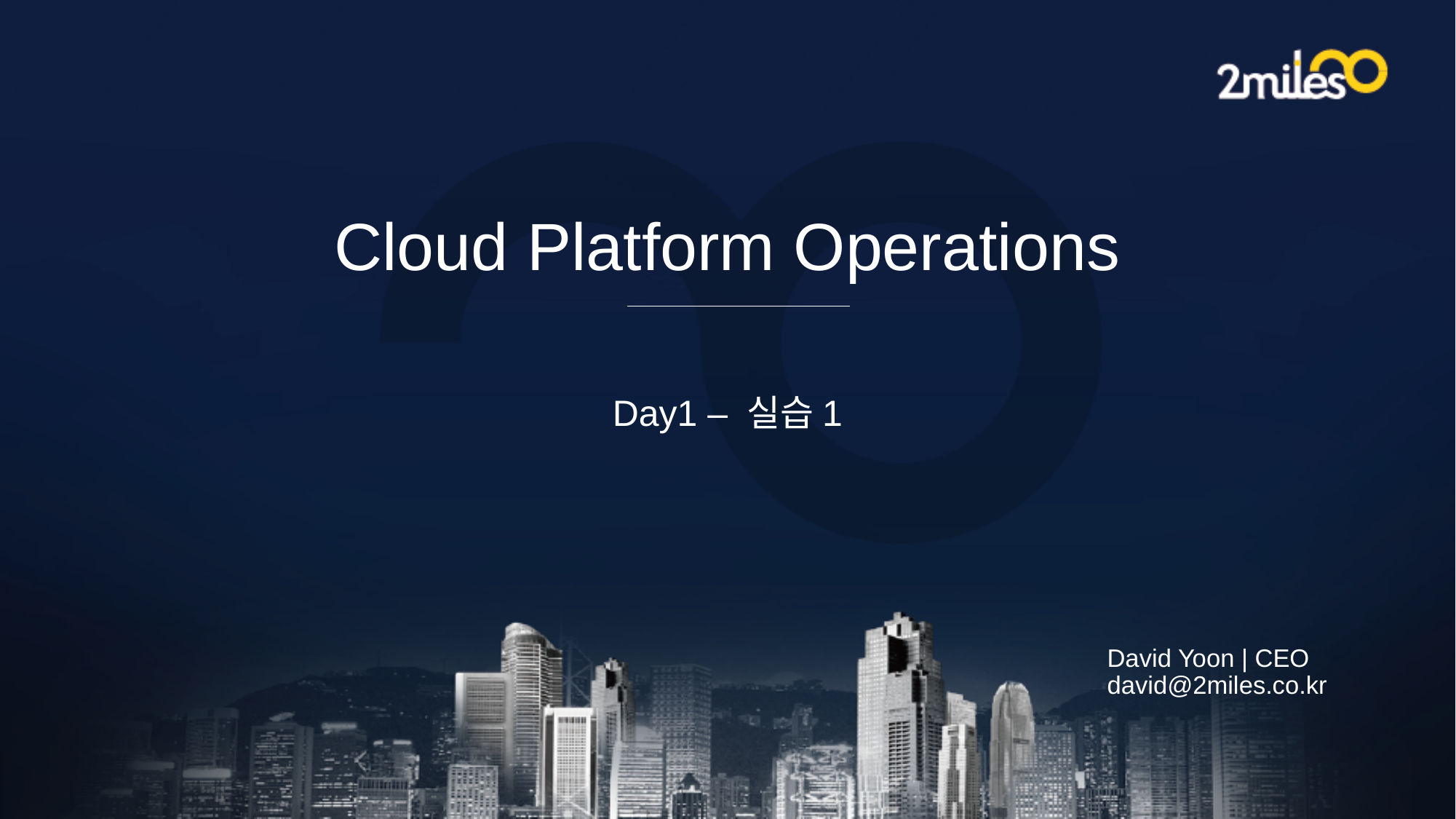

# Cloud Platform Operations
Day1 – 실습1
David Yoon | CEO
david@2miles.co.kr